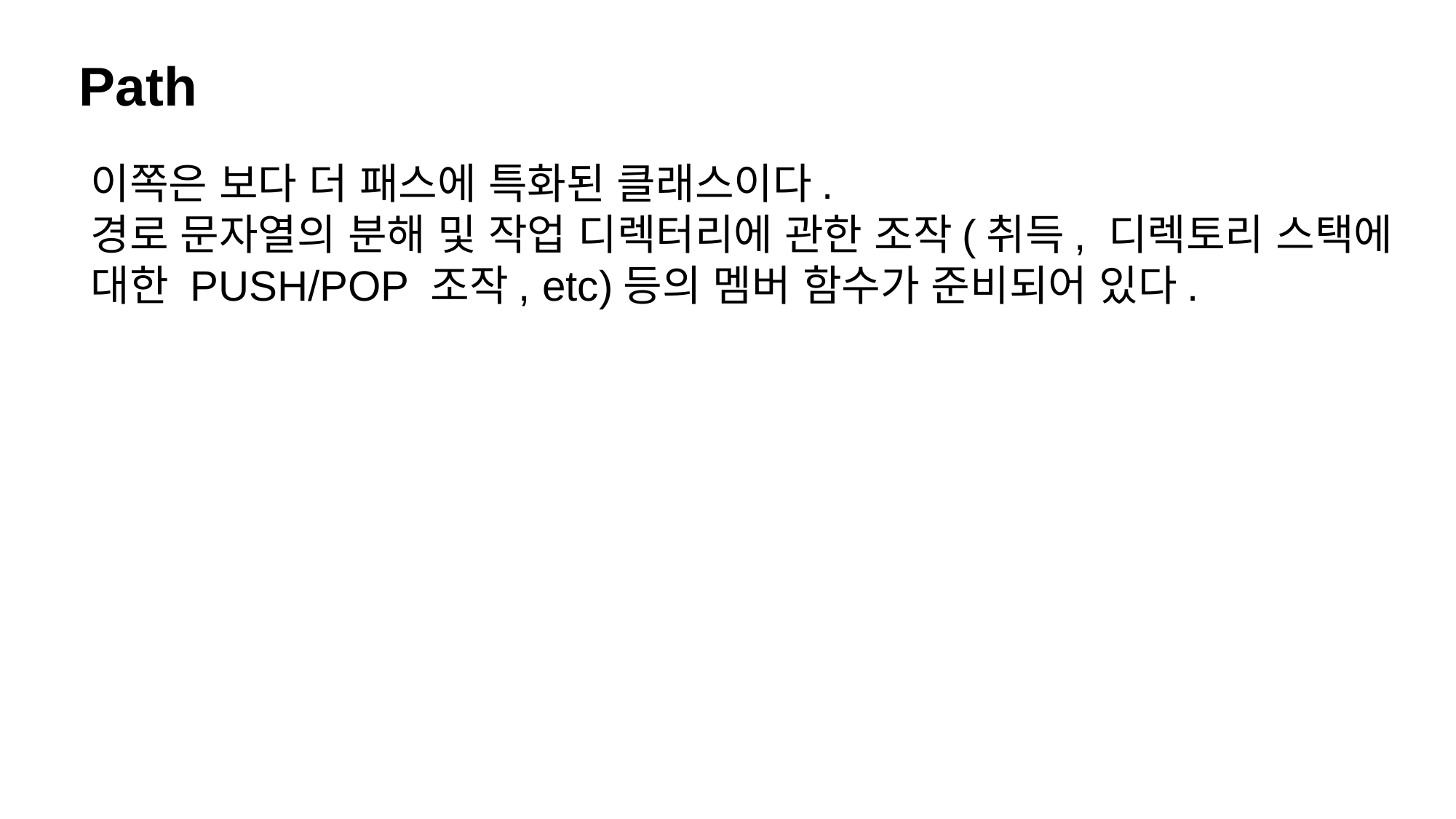

Path
이쪽은 보다 더 패스에 특화된 클래스이다.
경로 문자열의 분해 및 작업 디렉터리에 관한 조작(취득, 디렉토리 스택에 대한 PUSH/POP 조작, etc)등의 멤버 함수가 준비되어 있다.